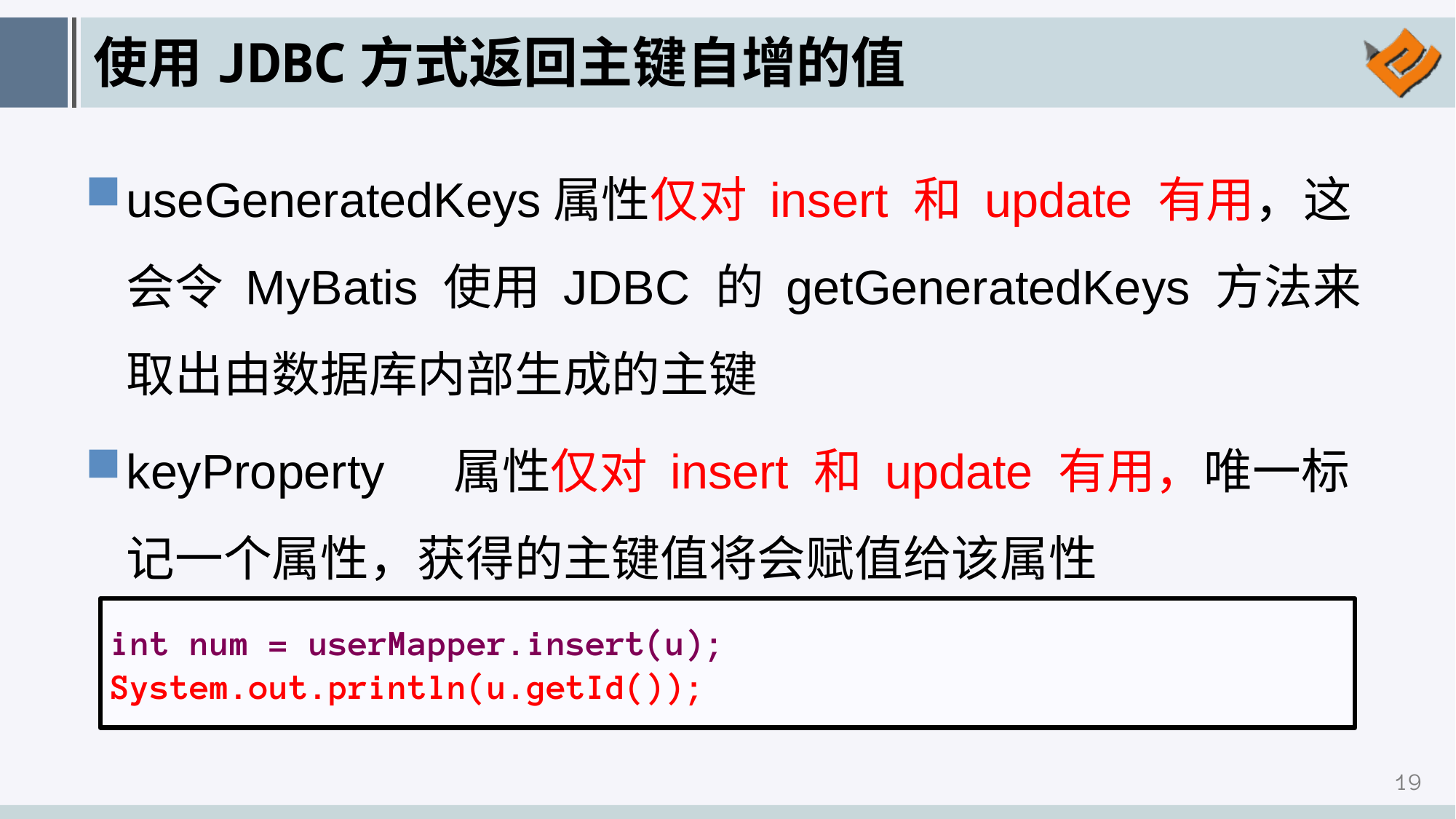

# 使用JDBC方式返回主键自增的值
useGeneratedKeys属性仅对 insert 和 update 有用，这会令 MyBatis 使用 JDBC 的 getGeneratedKeys 方法来取出由数据库内部生成的主键
keyProperty	属性仅对 insert 和 update 有用，唯一标记一个属性，获得的主键值将会赋值给该属性
int num = userMapper.insert(u);
System.out.println(u.getId());